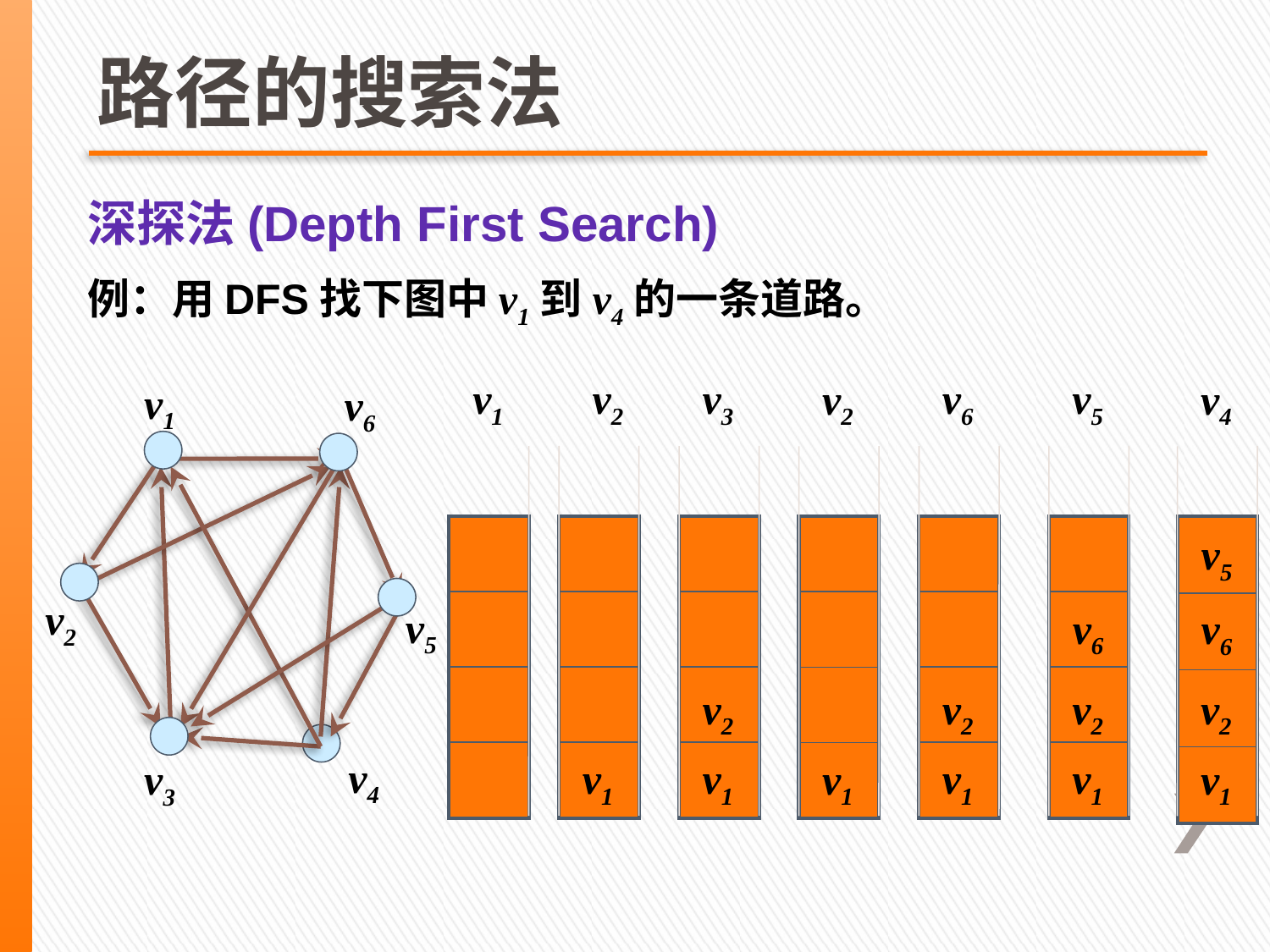

# 路径的搜索法
深探法(Depth First Search)
例：用DFS找下图中v1到v4的一条道路。

v1
v2
v3
v6
v5
v2
v4
v1
v6

|  |
| --- |
|  |
|  |
|  |
|  |
| --- |
|  |
|  |
|  |
|  |
| --- |
|  |
|  |
|  |
|  |
| --- |
|  |
|  |
|  |
|  |
| --- |
|  |
|  |
|  |
|  |
| --- |
|  |
|  |
|  |
|  |
| --- |
|  |
|  |
|  |
v5

v2
v5
v6
v6

v2
v2
v2
v2

v4
v1
v1
v1
v1
v1
v1
v3